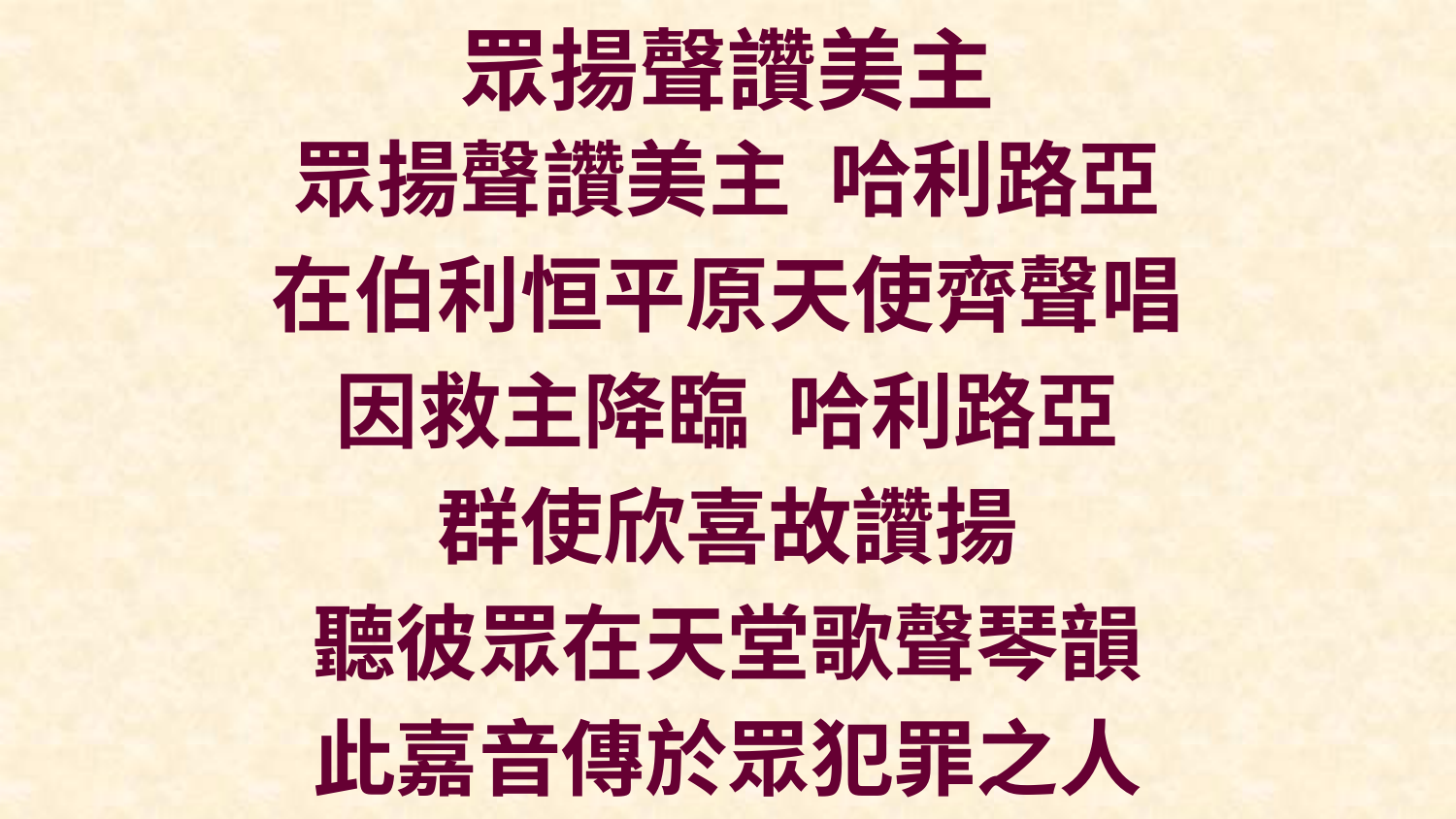

# 眾揚聲讚美主
眾揚聲讚美主  哈利路亞
在伯利恒平原天使齊聲唱
因救主降臨  哈利路亞
群使欣喜故讚揚
聽彼眾在天堂歌聲琴韻
此嘉音傳於眾犯罪之人